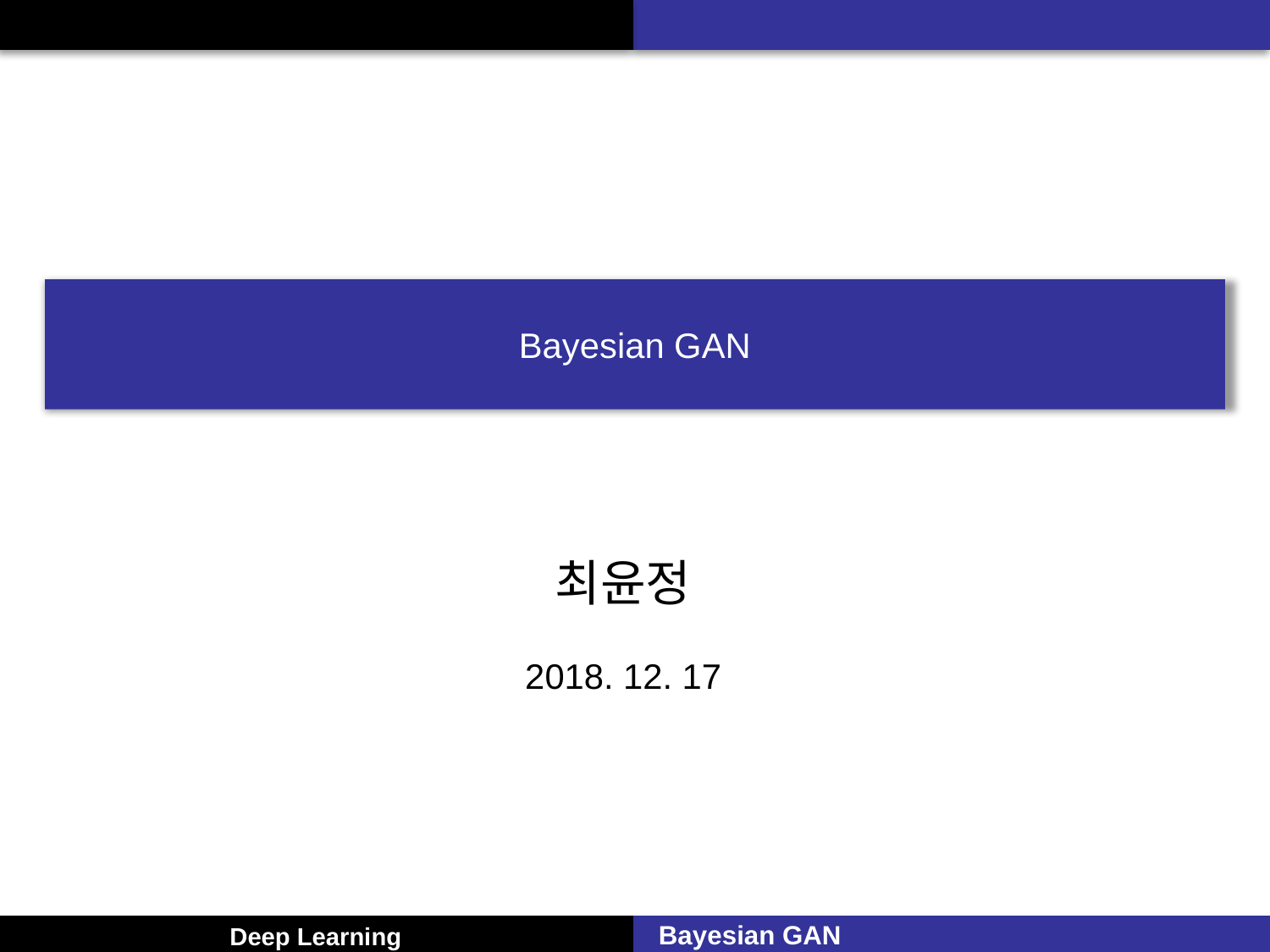

# Bayesian GAN
최윤정

2018. 12. 17
1/8
Bayesian GAN